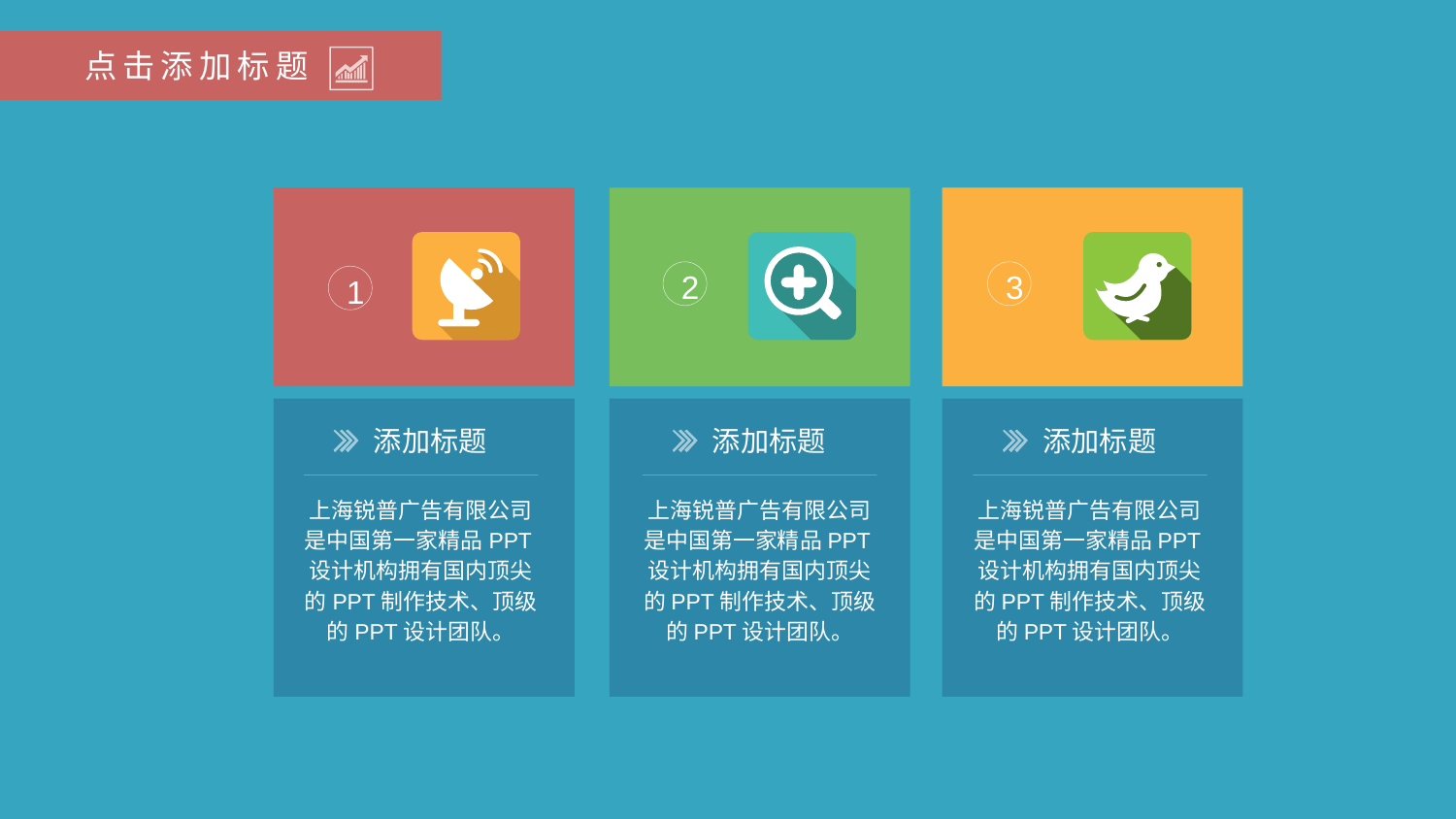

点击添加标题

1

2

3

添加标题

上海锐普广告有限公司是中国第一家精品PPT设计机构拥有国内顶尖的PPT制作技术、顶级的PPT设计团队。

添加标题

上海锐普广告有限公司是中国第一家精品PPT设计机构拥有国内顶尖的PPT制作技术、顶级的PPT设计团队。

添加标题

上海锐普广告有限公司是中国第一家精品PPT设计机构拥有国内顶尖的PPT制作技术、顶级的PPT设计团队。